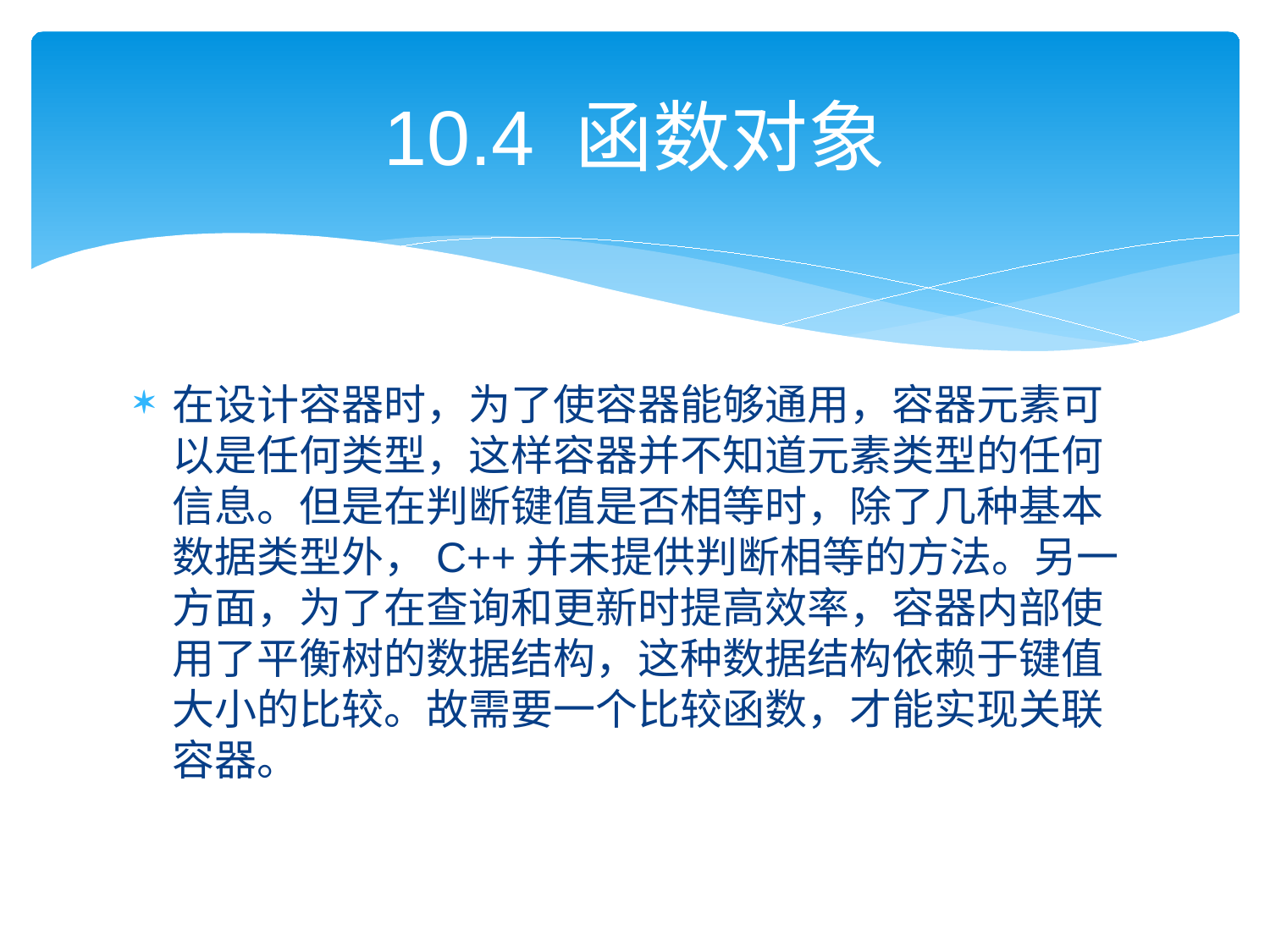

# 10.4 函数对象
在设计容器时，为了使容器能够通用，容器元素可以是任何类型，这样容器并不知道元素类型的任何信息。但是在判断键值是否相等时，除了几种基本数据类型外，C++并未提供判断相等的方法。另一方面，为了在查询和更新时提高效率，容器内部使用了平衡树的数据结构，这种数据结构依赖于键值大小的比较。故需要一个比较函数，才能实现关联容器。